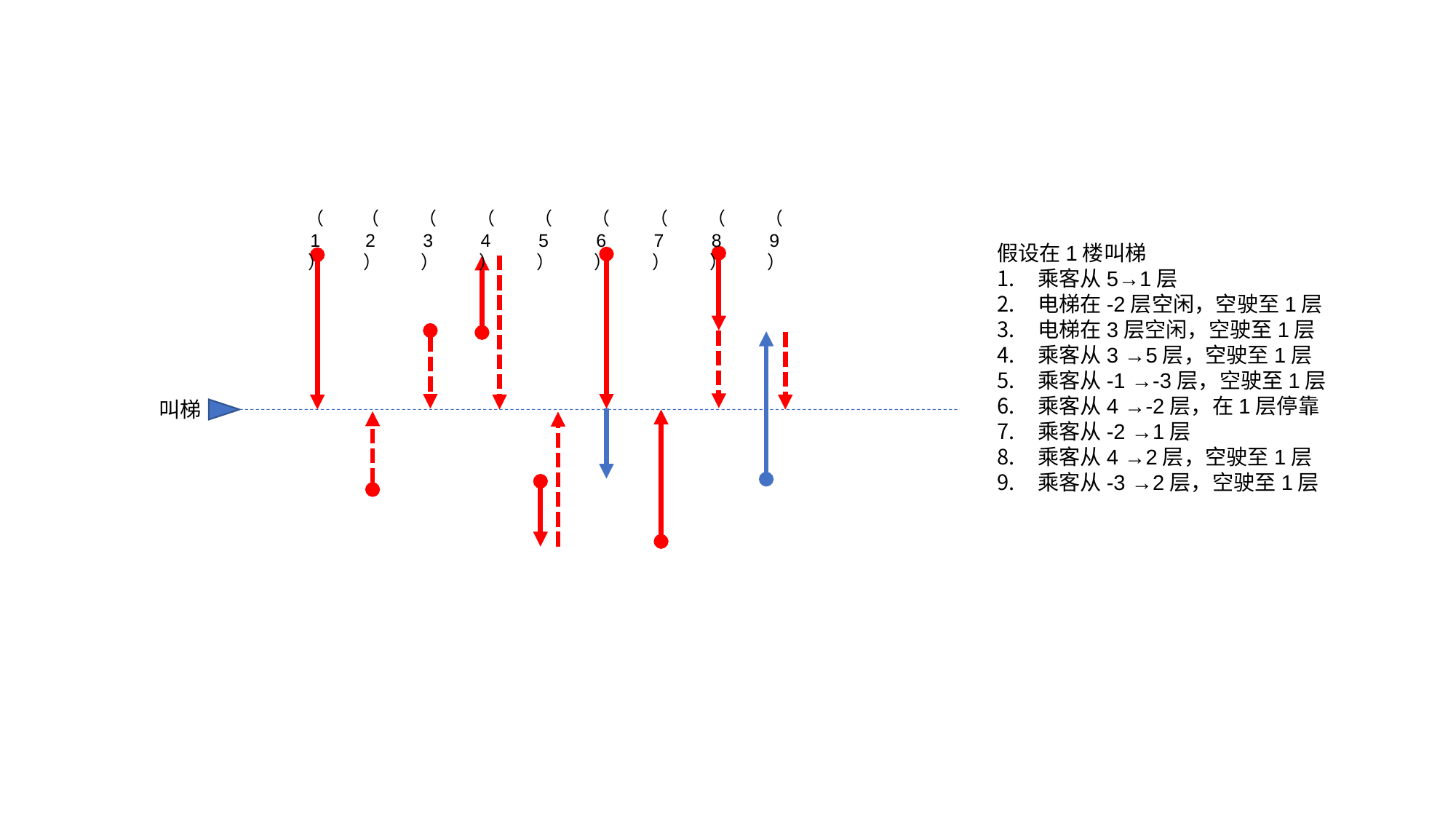

（9）
（1）
（2）
（3）
（4）
（5）
（6）
（7）
（8）
假设在1楼叫梯
乘客从5→1层
电梯在-2层空闲，空驶至1层
电梯在3层空闲，空驶至1层
乘客从3 →5层，空驶至1层
乘客从-1 →-3层，空驶至1层
乘客从4 →-2层，在1层停靠
乘客从-2 →1层
乘客从4 →2层，空驶至1层
乘客从-3 →2层，空驶至1层

叫梯